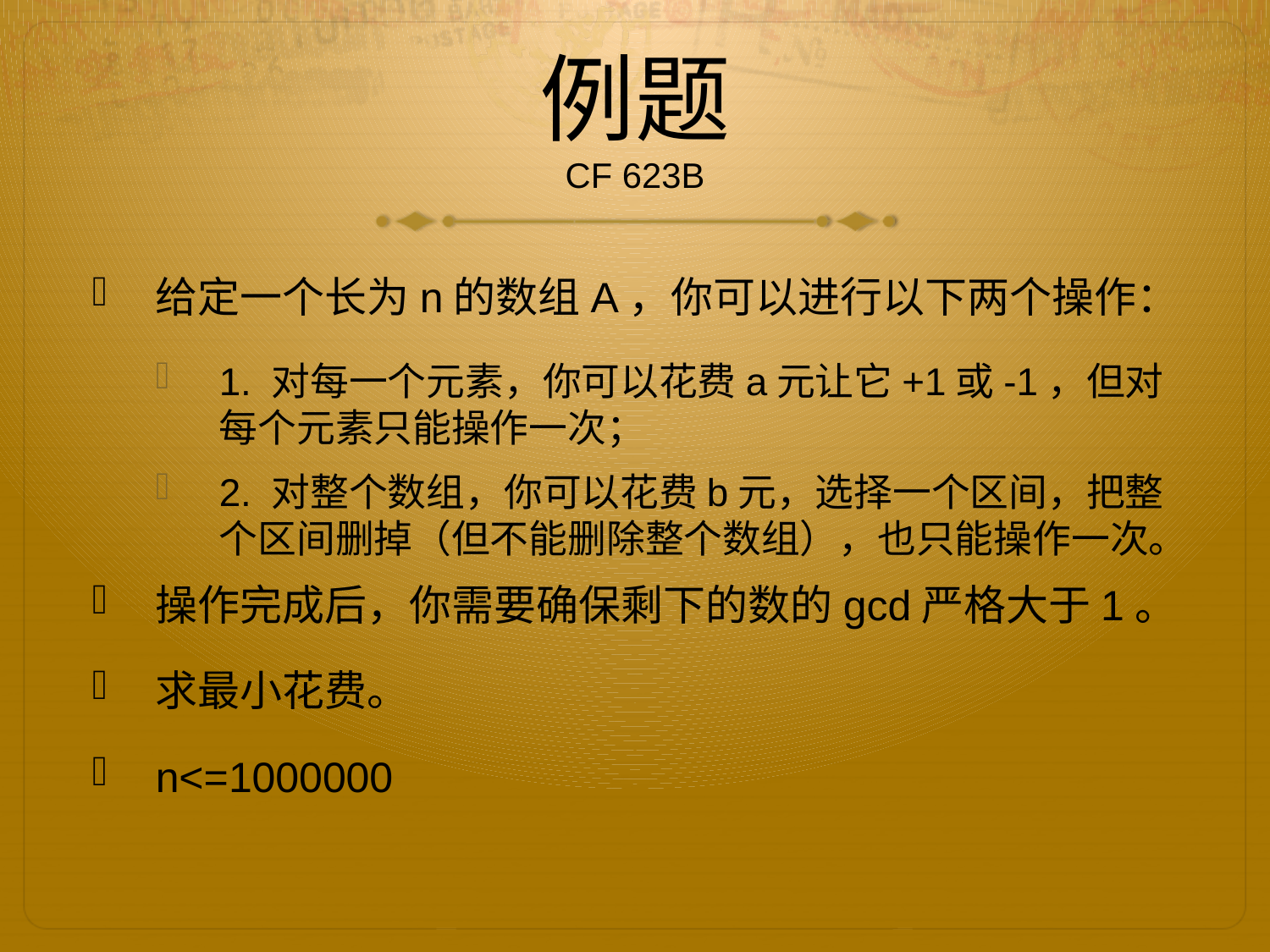

# 例题 CF 623B
给定一个长为n的数组A，你可以进行以下两个操作：
1. 对每一个元素，你可以花费a元让它+1或-1，但对每个元素只能操作一次；
2. 对整个数组，你可以花费b元，选择一个区间，把整个区间删掉（但不能删除整个数组），也只能操作一次。
操作完成后，你需要确保剩下的数的gcd严格大于1。
求最小花费。
n<=1000000